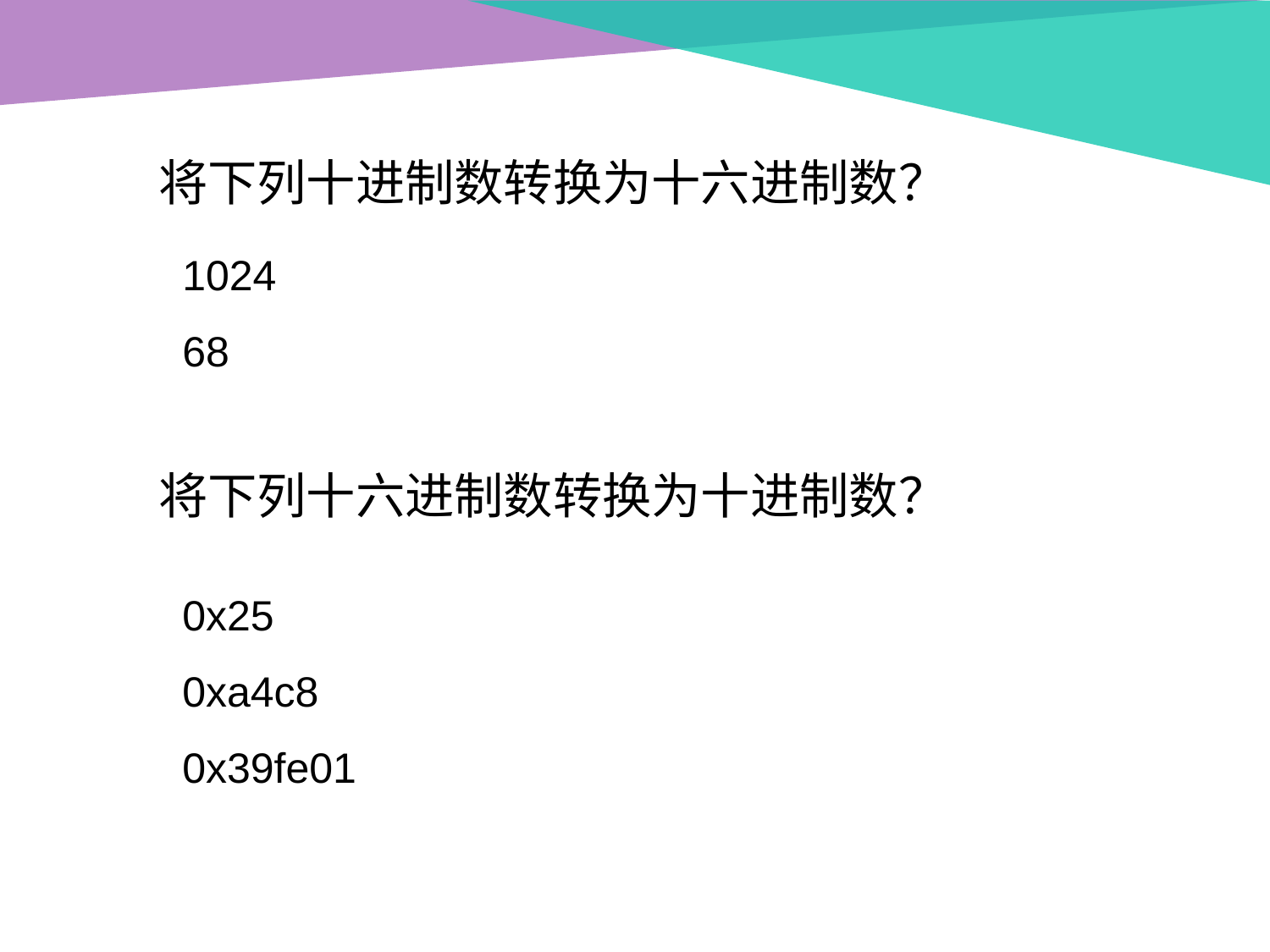

将下列十进制数转换为十六进制数？
1024
68
将下列十六进制数转换为十进制数？
0x25
0xa4c8
0x39fe01